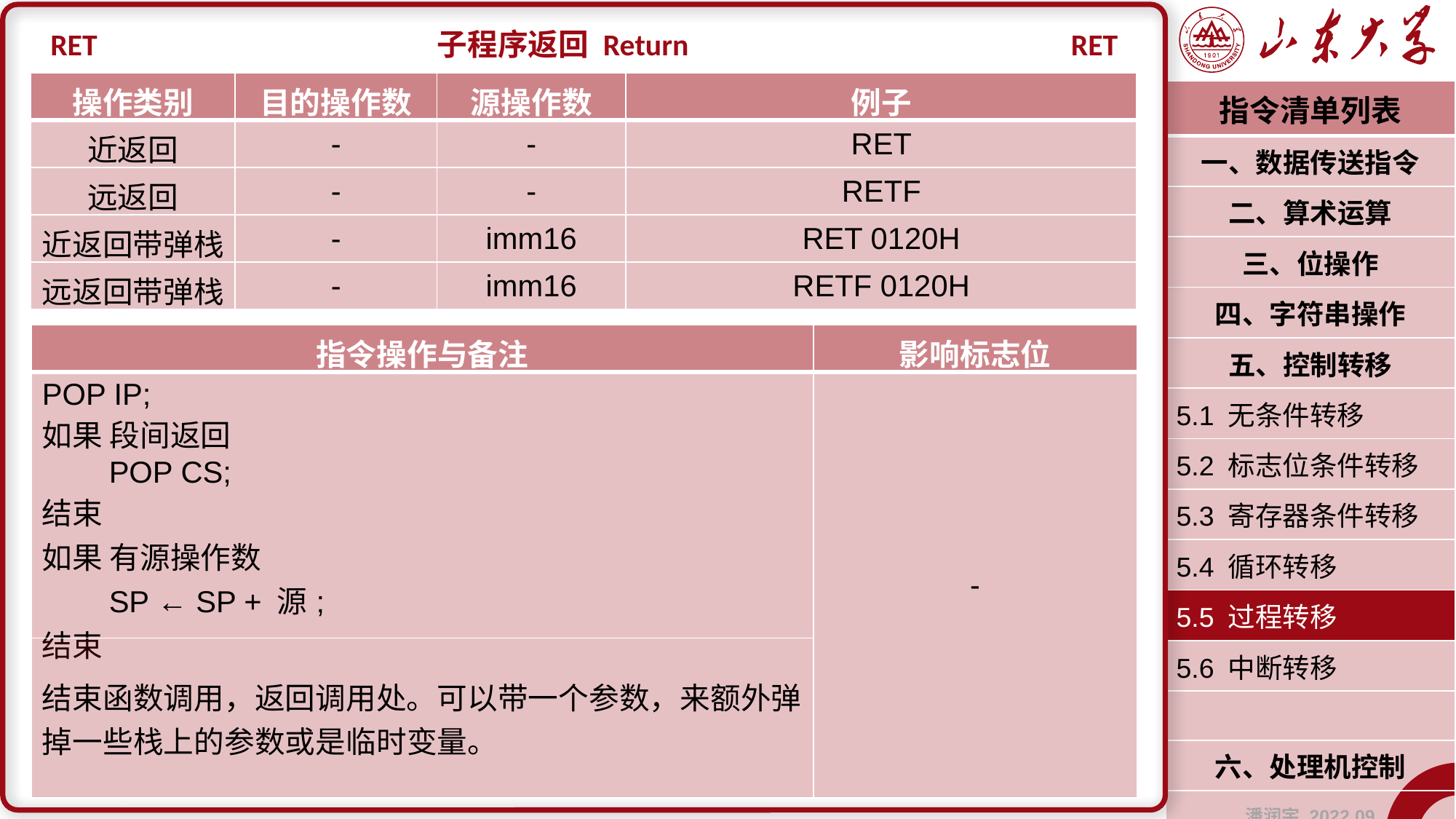

RET
子程序返回 Return
RET
| 操作类别 | 目的操作数 | 源操作数 | 例子 |
| --- | --- | --- | --- |
| 近返回 | - | - | RET |
| 远返回 | - | - | RETF |
| 近返回带弹栈 | - | imm16 | RET 0120H |
| 远返回带弹栈 | - | imm16 | RETF 0120H |
| 指令清单列表 |
| --- |
| 一、数据传送指令 |
| 二、算术运算 |
| 三、位操作 |
| 四、字符串操作 |
| 五、控制转移 |
| 5.1 无条件转移 |
| 5.2 标志位条件转移 |
| 5.3 寄存器条件转移 |
| 5.4 循环转移 |
| 5.5 过程转移 |
| 5.6 中断转移 |
|  |
| 六、处理机控制 |
| 潘润宇 2022.09 |
| 指令操作与备注 | 影响标志位 |
| --- | --- |
| POP IP; 如果 段间返回 POP CS; 结束 如果 有源操作数 SP ← SP + 源; 结束 | - |
| 结束函数调用，返回调用处。可以带一个参数，来额外弹掉一些栈上的参数或是临时变量。 |  |